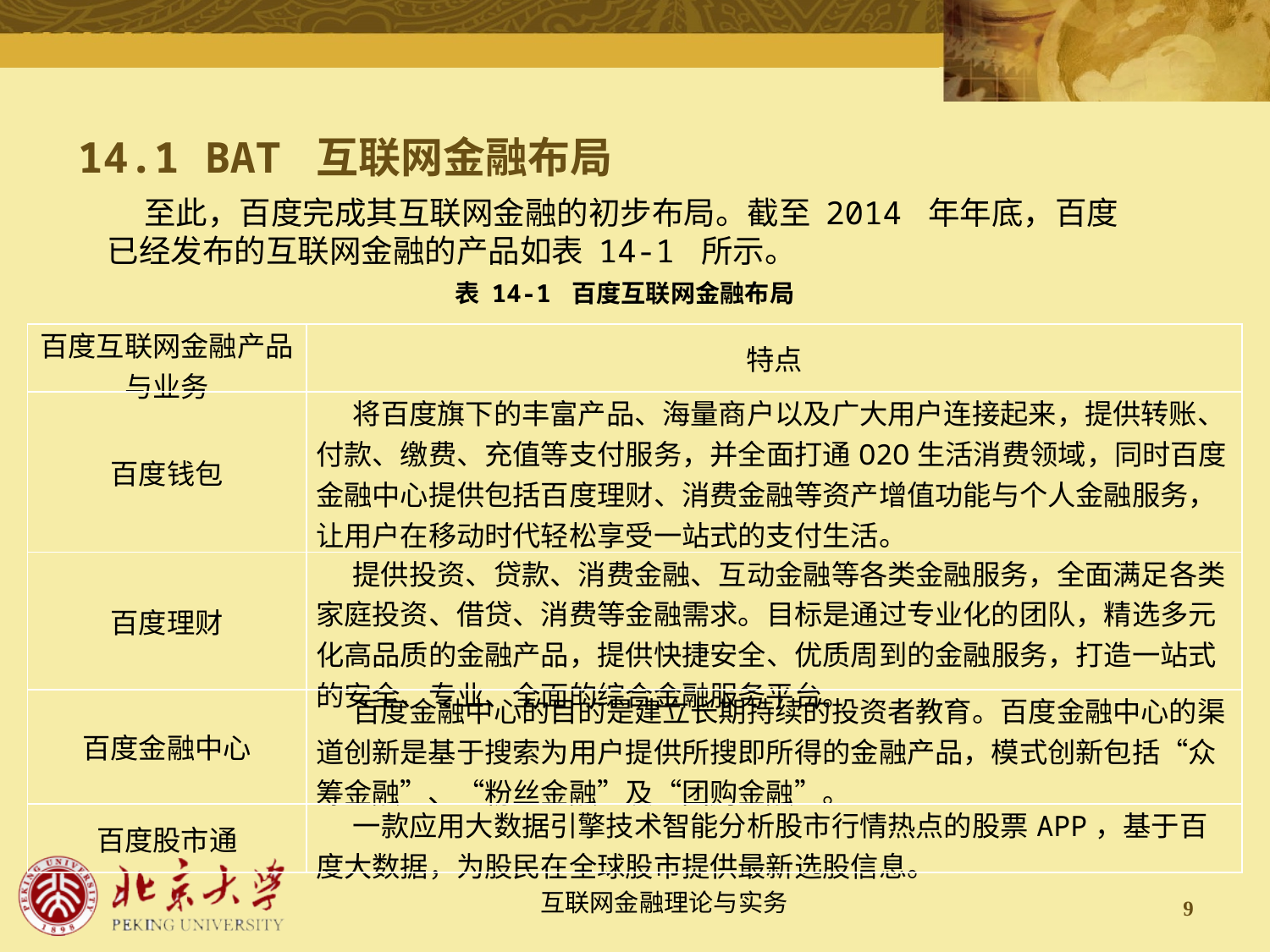

# 14.1 BAT 互联网金融布局
    至此，百度完成其互联网金融的初步布局。截至 2014 年年底，百度已经发布的互联网金融的产品如表 14-1 所示。
表 14-1 百度互联网金融布局
| 百度互联网金融产品与业务 | 特点 |
| --- | --- |
| 百度钱包 | 将百度旗下的丰富产品、海量商户以及广大用户连接起来，提供转账、付款、缴费、充值等支付服务，并全面打通O2O生活消费领域，同时百度金融中心提供包括百度理财、消费金融等资产增值功能与个人金融服务，让用户在移动时代轻松享受一站式的支付生活。 |
| 百度理财 | 提供投资、贷款、消费金融、互动金融等各类金融服务，全面满足各类家庭投资、借贷、消费等金融需求。目标是通过专业化的团队，精选多元化高品质的金融产品，提供快捷安全、优质周到的金融服务，打造一站式的安全、专业、全面的综合金融服务平台。 |
| 百度金融中心 | 百度金融中心的目的是建立长期持续的投资者教育。百度金融中心的渠道创新是基于搜索为用户提供所搜即所得的金融产品，模式创新包括“众筹金融”、“粉丝金融”及“团购金融”。 |
| 百度股市通 | 一款应用大数据引擎技术智能分析股市行情热点的股票APP，基于百度大数据，为股民在全球股市提供最新选股信息。 |
9